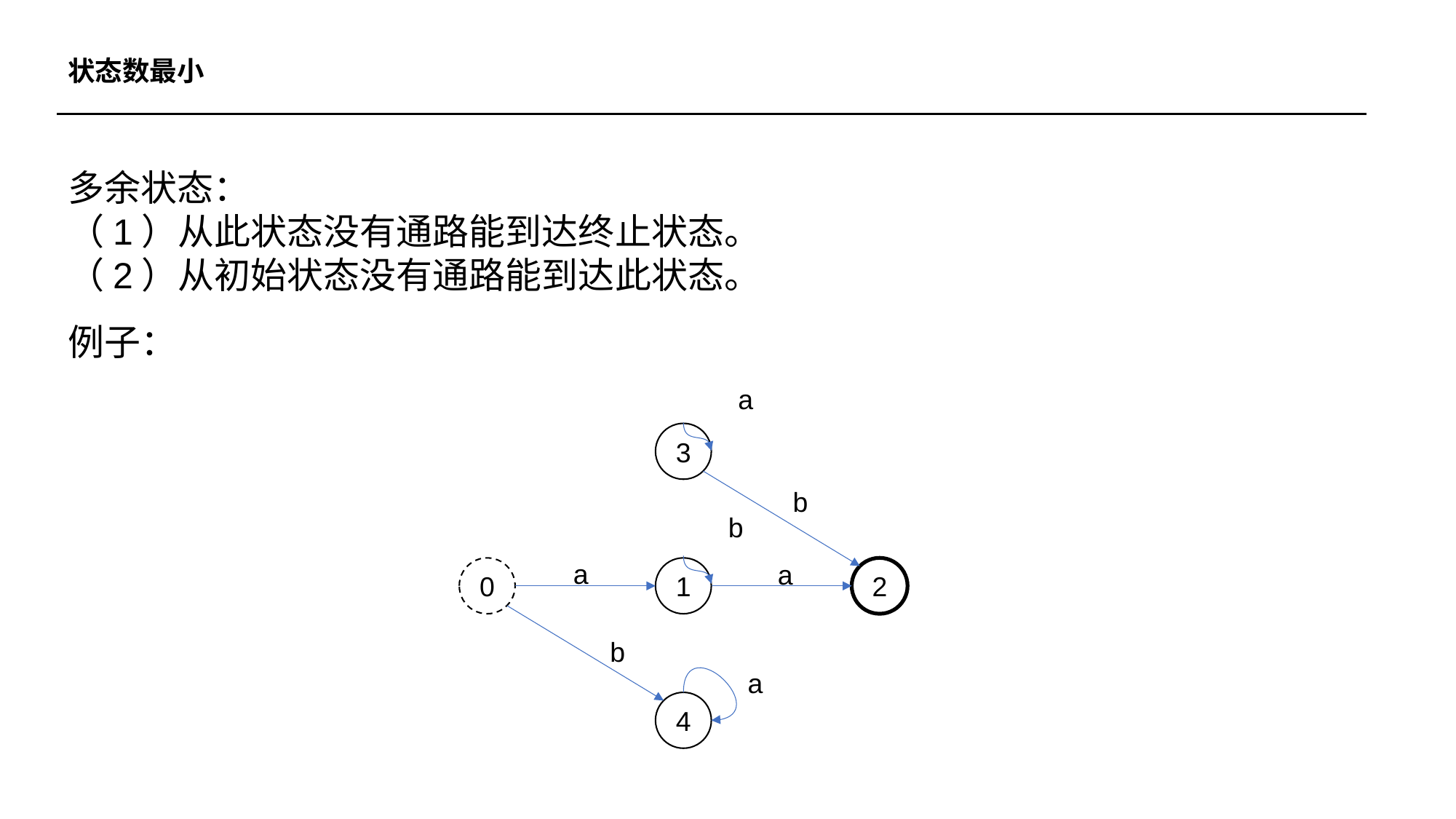

状态数最小
多余状态：
（1）从此状态没有通路能到达终止状态。
（2）从初始状态没有通路能到达此状态。
例子：
a
3
b
b
a
a
0
1
2
b
a
4